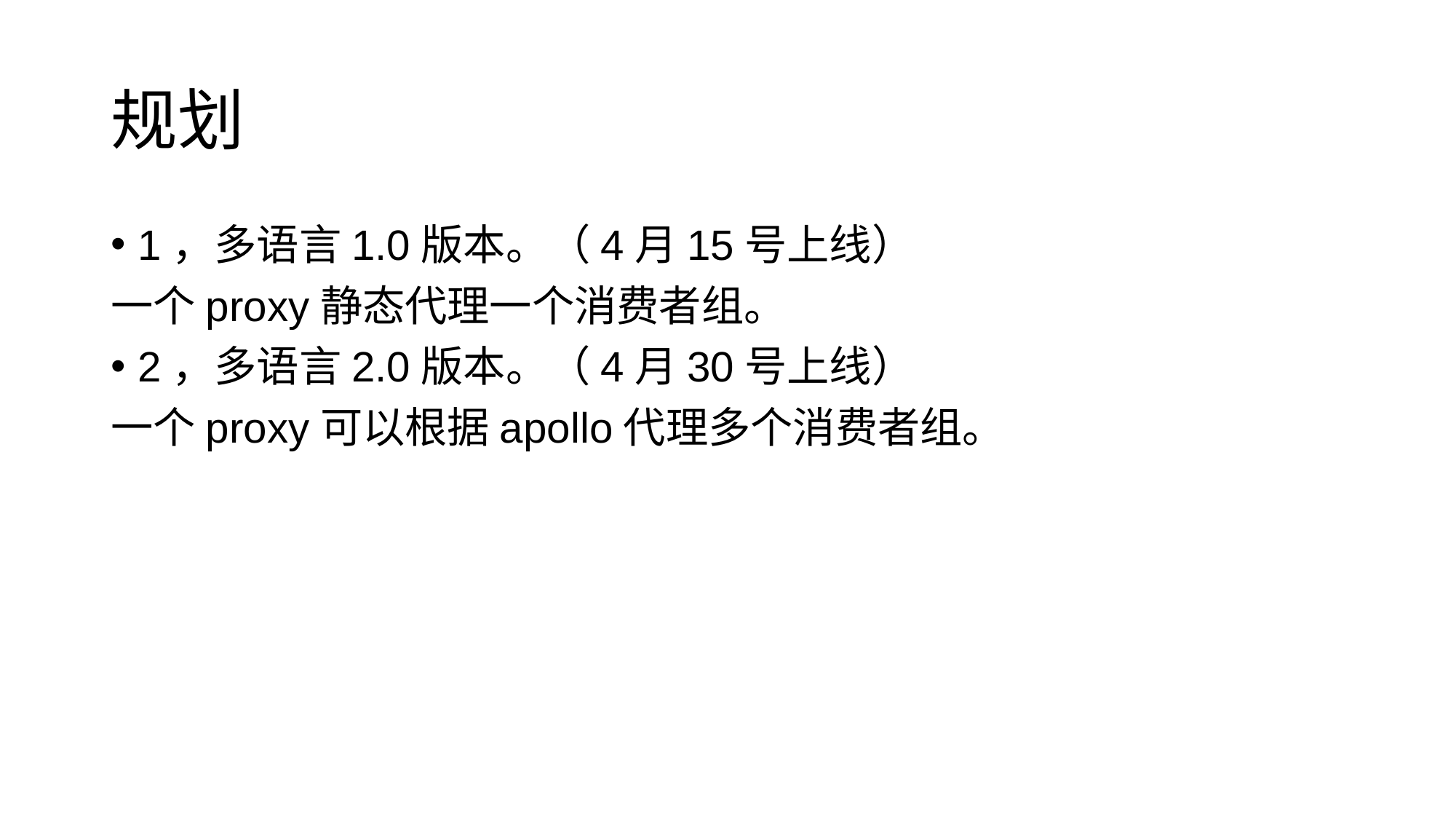

# 规划
1，多语言1.0版本。（4月15号上线）
一个proxy静态代理一个消费者组。
2，多语言2.0版本。（4月30号上线）
一个proxy可以根据apollo代理多个消费者组。